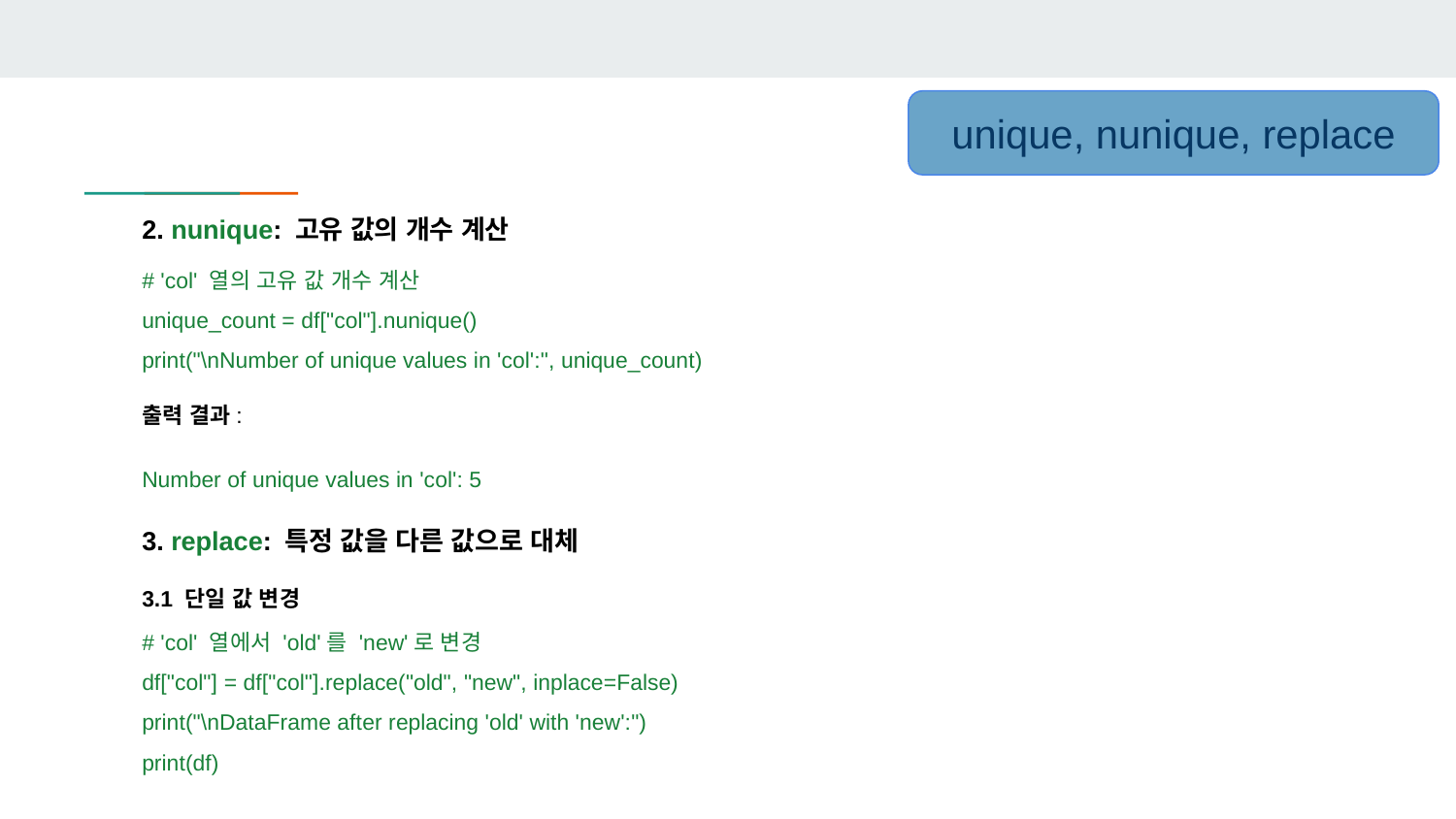

unique, nunique, replace
2. nunique: 고유 값의 개수 계산
# 'col' 열의 고유 값 개수 계산
unique_count = df["col"].nunique()
print("\nNumber of unique values in 'col':", unique_count)
출력 결과:
Number of unique values in 'col': 5
3. replace: 특정 값을 다른 값으로 대체
3.1 단일 값 변경
# 'col' 열에서 'old'를 'new'로 변경
df["col"] = df["col"].replace("old", "new", inplace=False)
print("\nDataFrame after replacing 'old' with 'new':")
print(df)